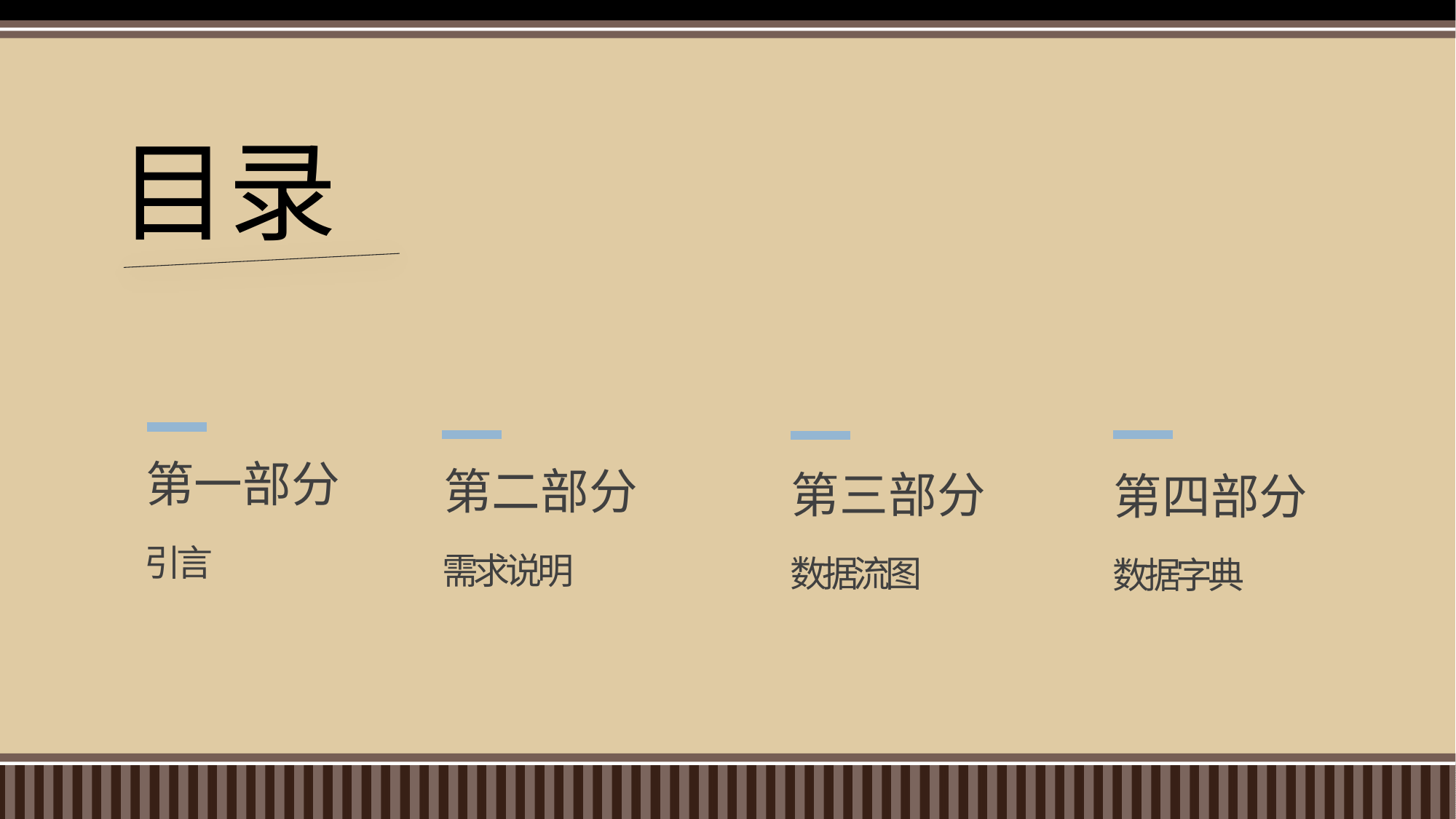

目录
第一部分
引言
第二部分
需求说明
第四部分
数据字典
第三部分
数据流图